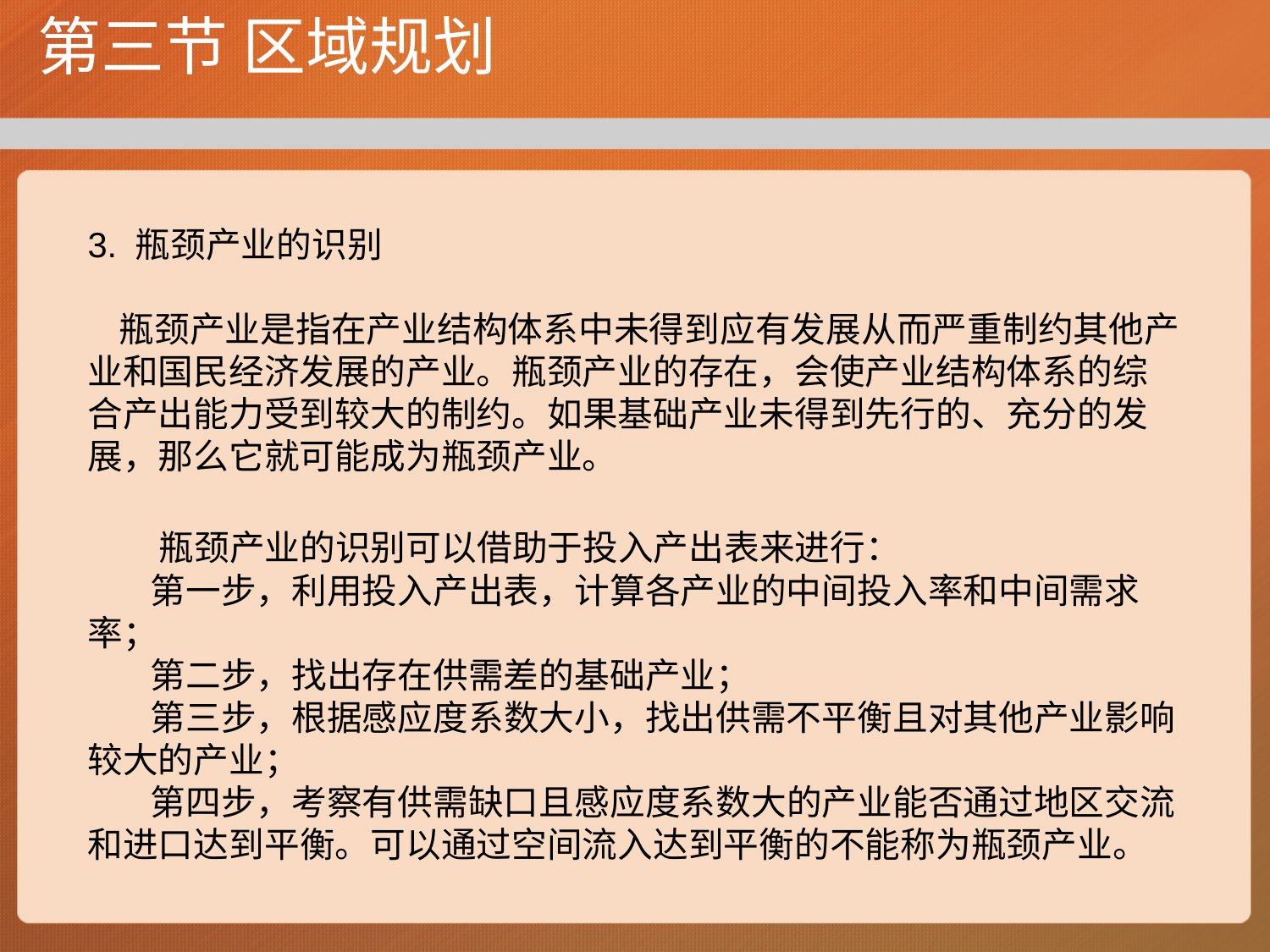

# 第三节 区域规划
3. 瓶颈产业的识别
    瓶颈产业是指在产业结构体系中未得到应有发展从而严重制约其他产业和国民经济发展的产业。瓶颈产业的存在，会使产业结构体系的综合产出能力受到较大的制约。如果基础产业未得到先行的、充分的发展，那么它就可能成为瓶颈产业。
        瓶颈产业的识别可以借助于投入产出表来进行：
        第一步，利用投入产出表，计算各产业的中间投入率和中间需求率；
        第二步，找出存在供需差的基础产业；
        第三步，根据感应度系数大小，找出供需不平衡且对其他产业影响较大的产业；
        第四步，考察有供需缺口且感应度系数大的产业能否通过地区交流和进口达到平衡。可以通过空间流入达到平衡的不能称为瓶颈产业。